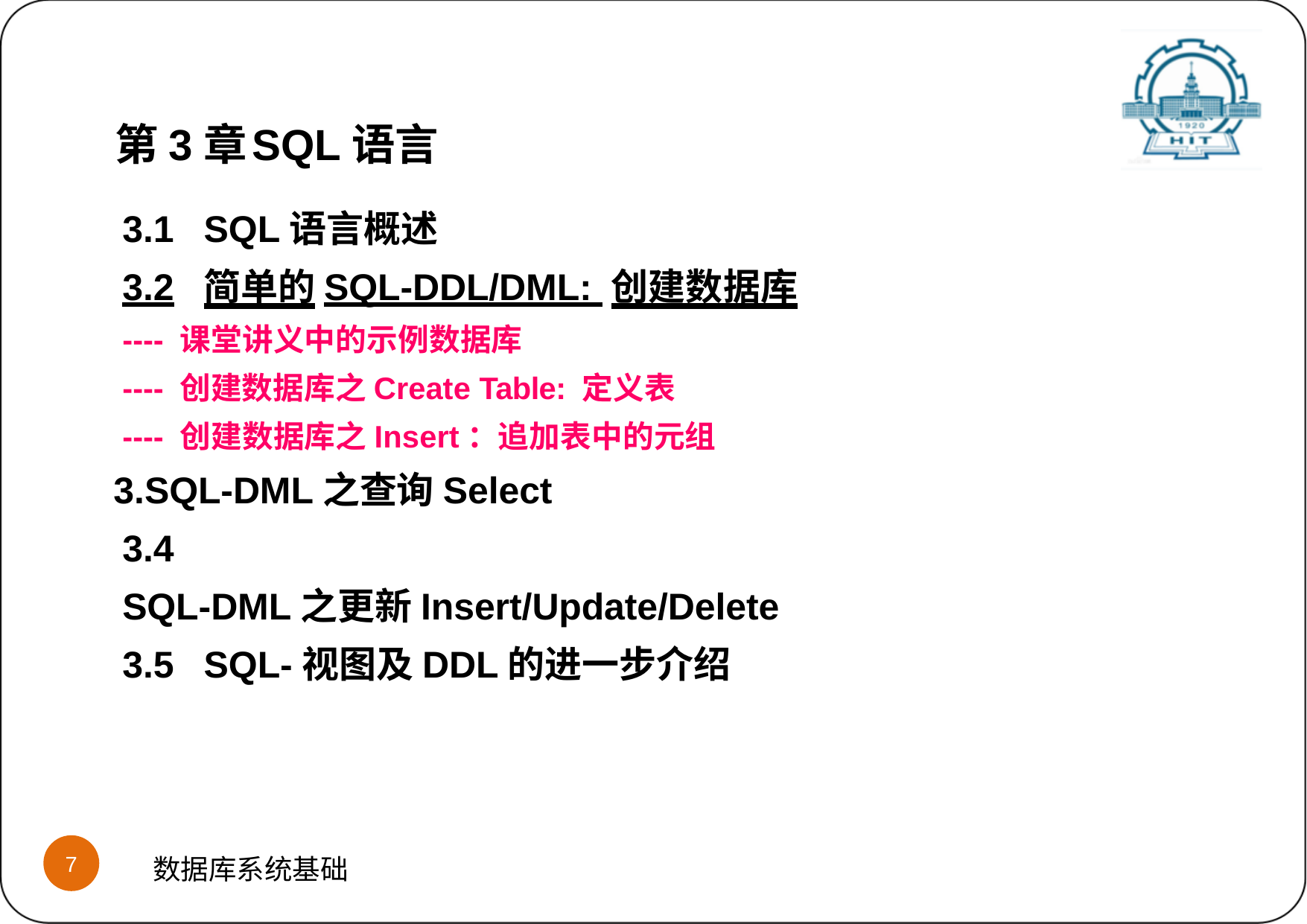

第3章	SQL语言
3.1	SQL语言概述
3.2	简单的SQL-DDL/DML: 创建数据库
---- 课堂讲义中的示例数据库
---- 创建数据库之Create Table: 定义表
---- 创建数据库之Insert：追加表中的元组
SQL-DML之查询Select
3.4 SQL-DML之更新Insert/Update/Delete  3.5	SQL-视图及DDL的进一步介绍